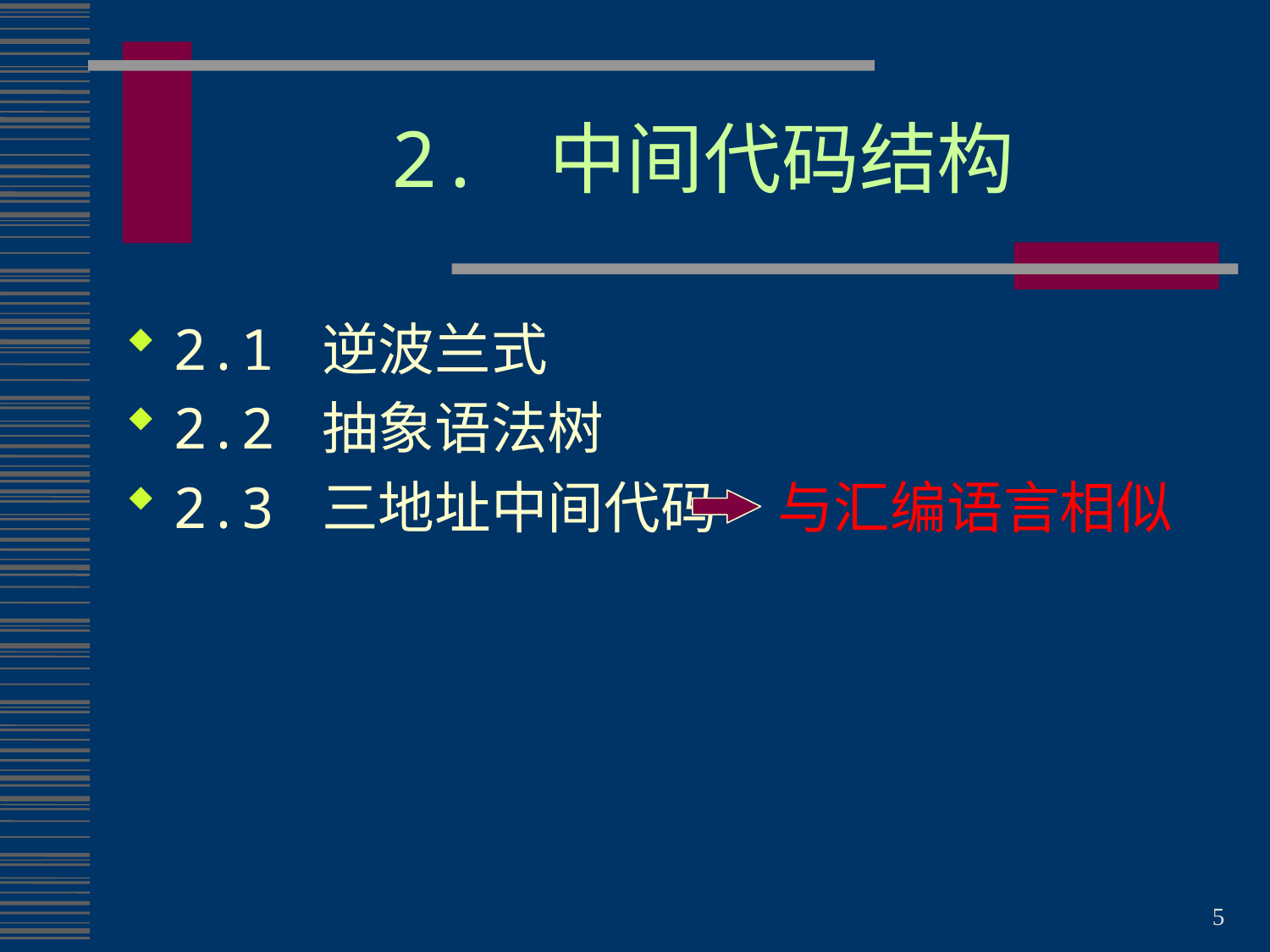

# 2. 中间代码结构
2.1 逆波兰式
2.2 抽象语法树
2.3 三地址中间代码
与汇编语言相似